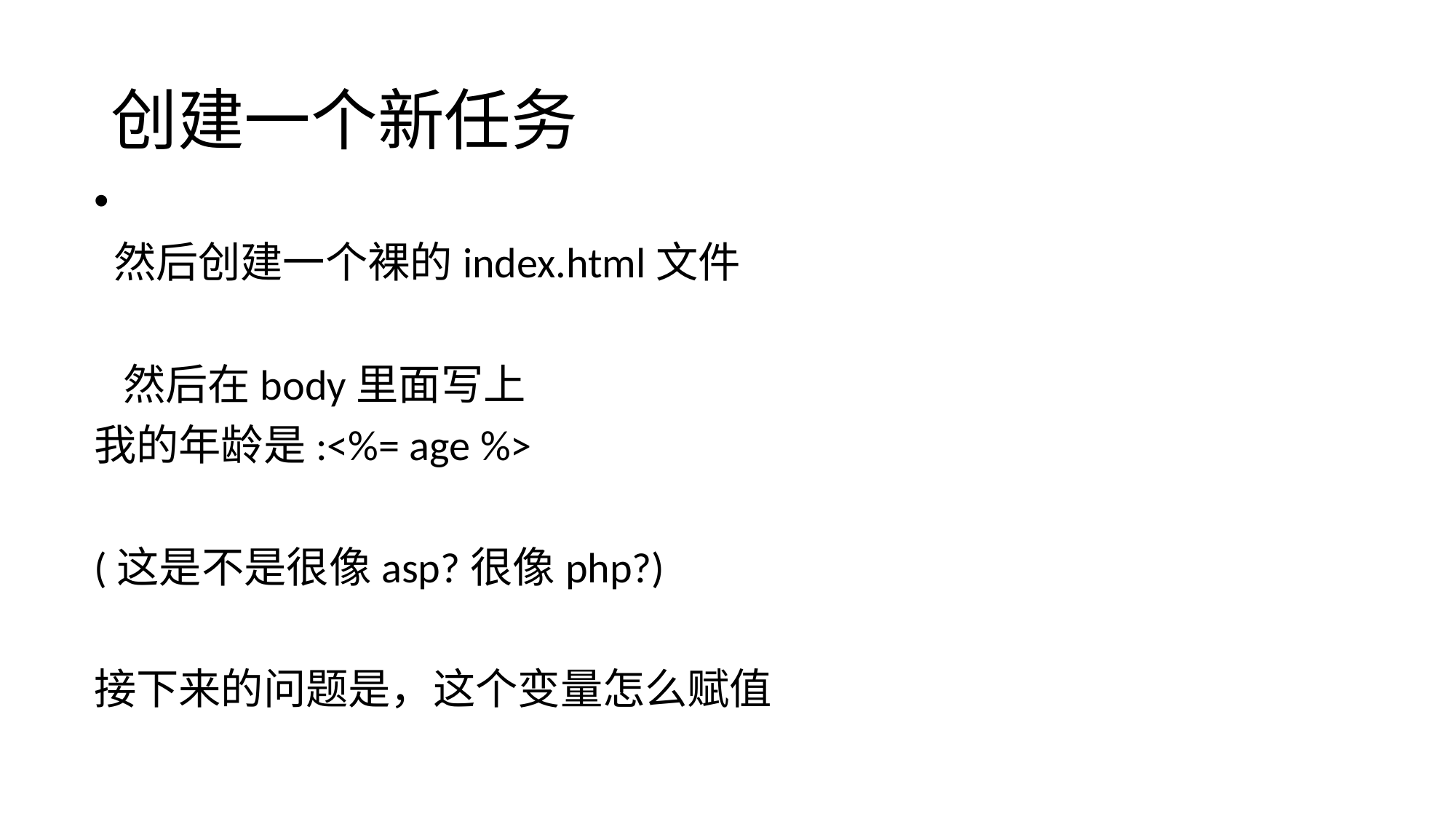

# 创建一个新任务

 然后创建一个裸的index.html文件

  然后在body里面写上
我的年龄是:<%= age %>

(这是不是很像asp?很像php?)

接下来的问题是，这个变量怎么赋值